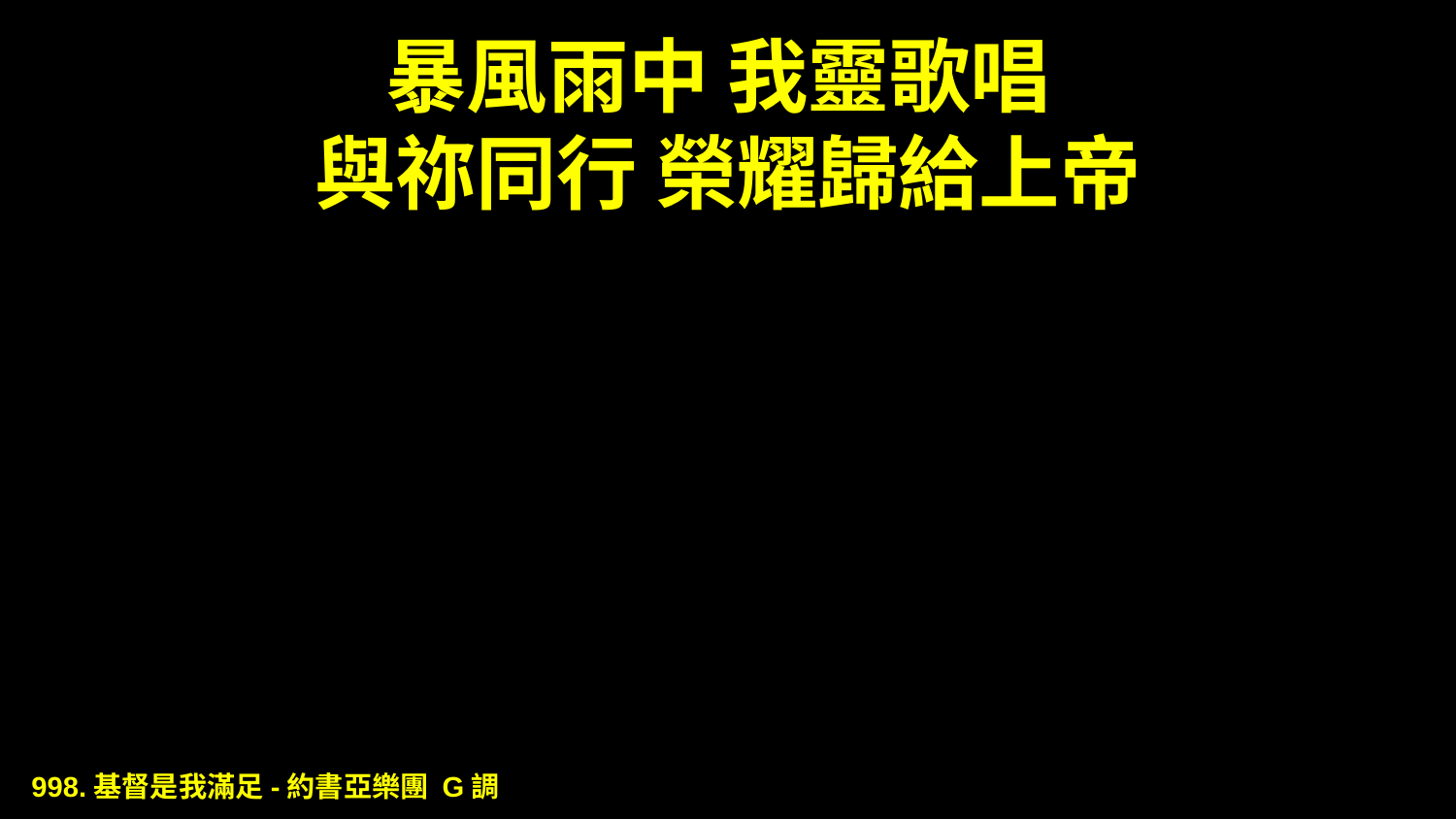

# 暴風雨中 我靈歌唱 與祢同行 榮耀歸給上帝
998.基督是我滿足-約書亞樂團 G調